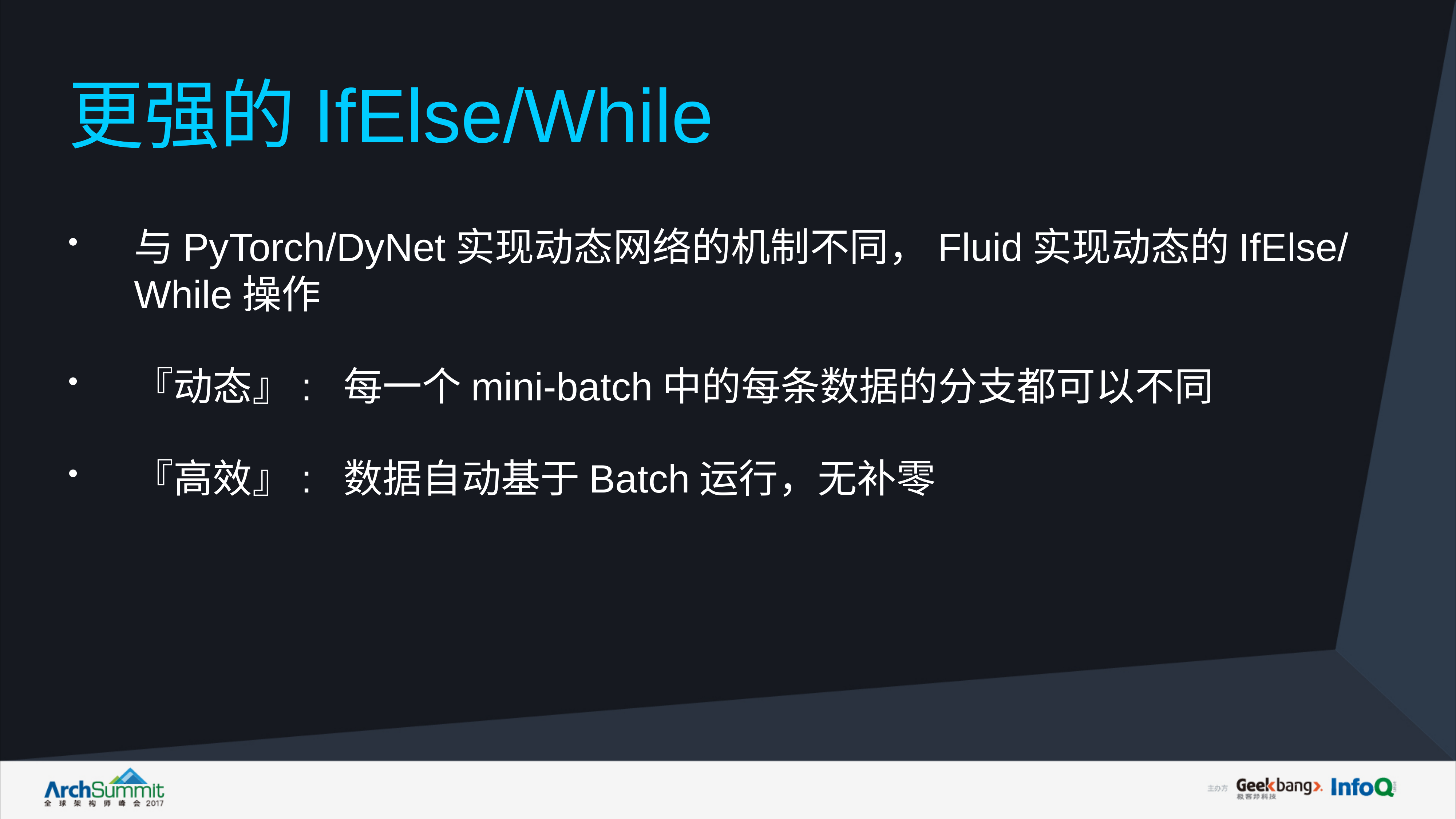

# 更强的IfElse/While
与PyTorch/DyNet实现动态网络的机制不同，Fluid实现动态的IfElse/While操作
『动态』:  每一个mini-batch中的每条数据的分支都可以不同
『高效』:  数据自动基于Batch运行，无补零